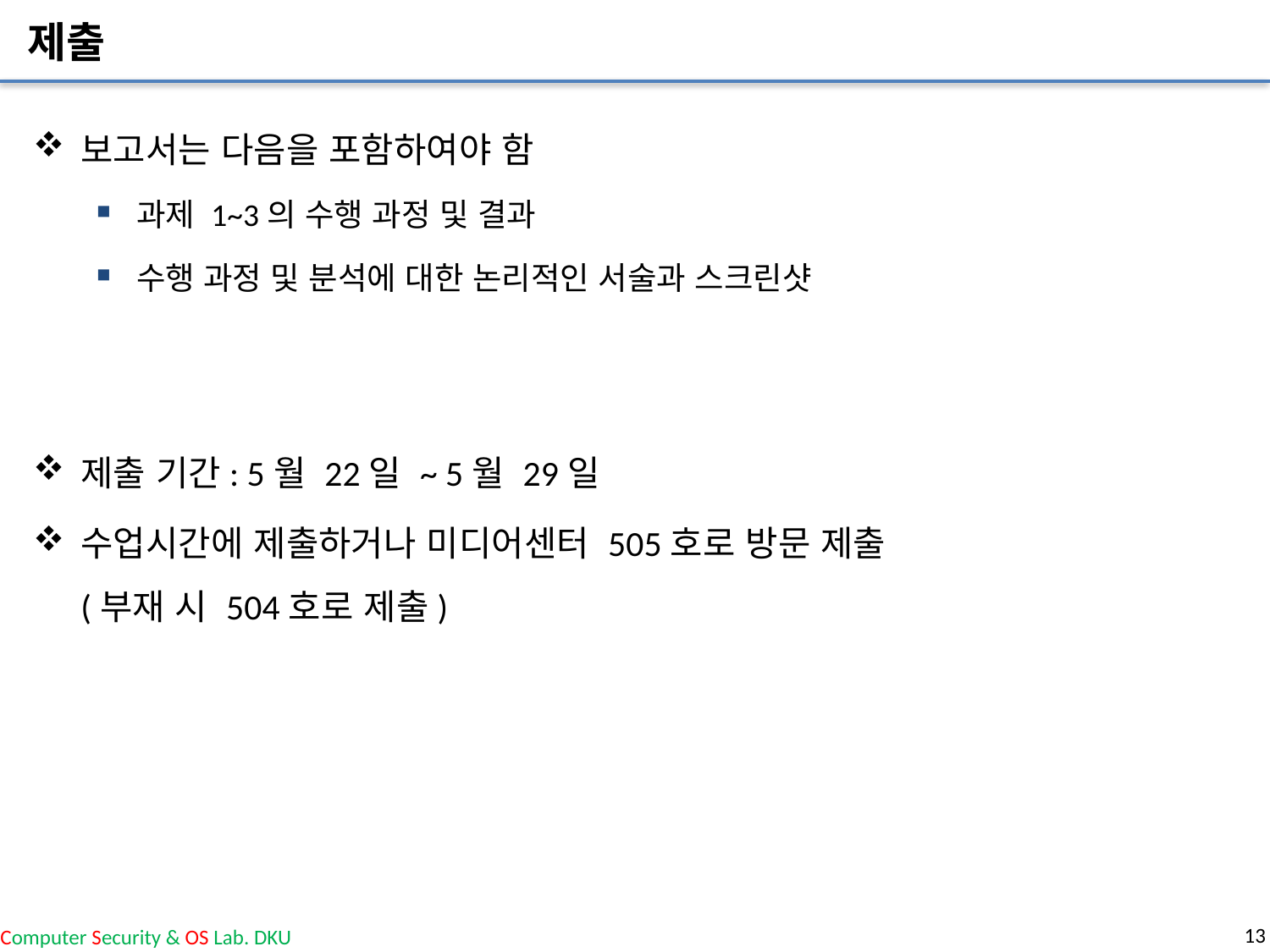

# 제출
보고서는 다음을 포함하여야 함
과제 1~3의 수행 과정 및 결과
수행 과정 및 분석에 대한 논리적인 서술과 스크린샷

제출 기간: 5월 22일 ~ 5월 29일
수업시간에 제출하거나 미디어센터 505호로 방문 제출
(부재 시 504호로 제출)

13